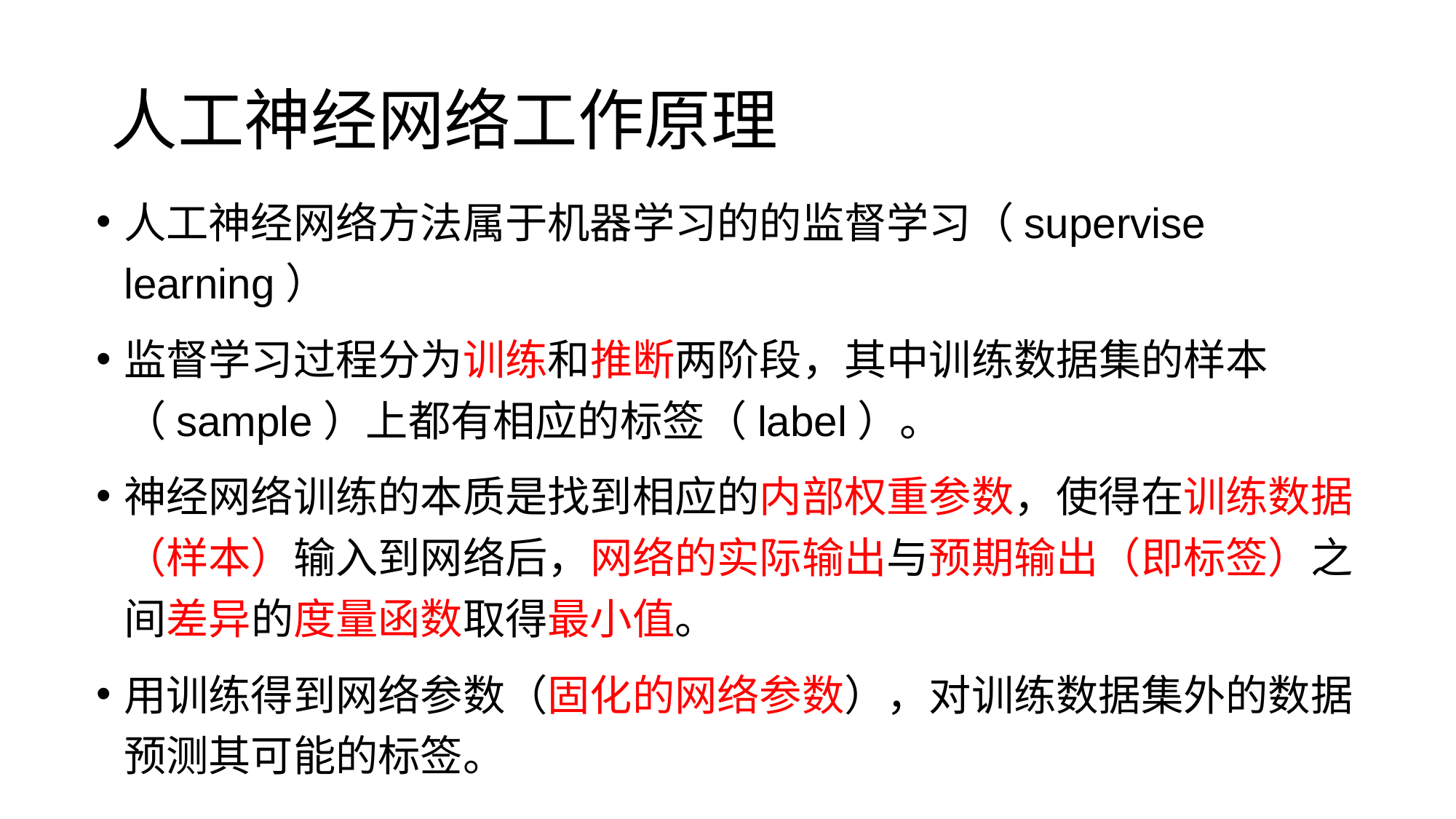

# 人工神经网络工作原理
人工神经网络方法属于机器学习的的监督学习（supervise learning）
监督学习过程分为训练和推断两阶段，其中训练数据集的样本（sample）上都有相应的标签（label）。
神经网络训练的本质是找到相应的内部权重参数，使得在训练数据（样本）输入到网络后，网络的实际输出与预期输出（即标签）之间差异的度量函数取得最小值。
用训练得到网络参数（固化的网络参数），对训练数据集外的数据预测其可能的标签。